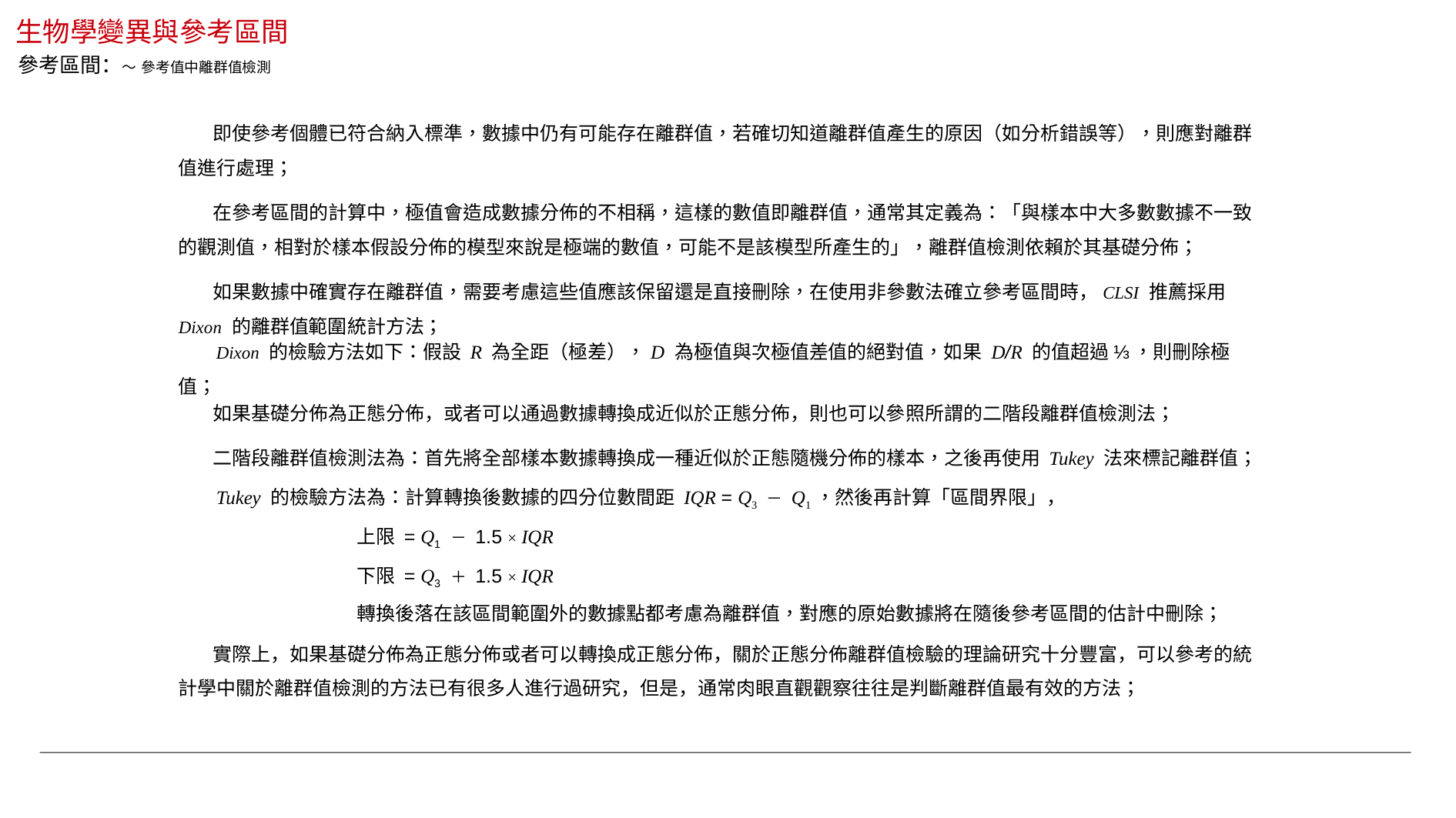

生物學變異與參考區間
參考區間：～ 參考值中離群值檢測
       即使參考個體已符合納入標準，數據中仍有可能存在離群值，若確切知道離群值產生的原因（如分析錯誤等），則應對離群值進行處理；
       在參考區間的計算中，極值會造成數據分佈的不相稱，這樣的數值即離群值，通常其定義為：「與樣本中大多數數據不一致的觀測值，相對於樣本假設分佈的模型來說是極端的數值，可能不是該模型所產生的」，離群值檢測依賴於其基礎分佈；
       如果數據中確實存在離群值，需要考慮這些值應該保留還是直接刪除，在使用非參數法確立參考區間時，CLSI 推薦採用 Dixon 的離群值範圍統計方法；
       Dixon 的檢驗方法如下：假設 R 為全距（極差），D 為極值與次極值差值的絕對值，如果 D/R 的值超過 ⅓ ，則刪除極值；
       如果基礎分佈為正態分佈，或者可以通過數據轉換成近似於正態分佈，則也可以參照所謂的二階段離群值檢測法；
       二階段離群值檢測法為：首先將全部樣本數據轉換成一種近似於正態隨機分佈的樣本，之後再使用 Tukey 法來標記離群值；
       Tukey 的檢驗方法為：計算轉換後數據的四分位數間距 IQR = Q3 － Q1，然後再計算「區間界限」，
                                         上限 = Q1 － 1.5 × IQR
                                         下限 = Q3 ＋ 1.5 × IQR
                                         轉換後落在該區間範圍外的數據點都考慮為離群值，對應的原始數據將在隨後參考區間的估計中刪除；
       實際上，如果基礎分佈為正態分佈或者可以轉換成正態分佈，關於正態分佈離群值檢驗的理論研究十分豐富，可以參考的統計學中關於離群值檢測的方法已有很多人進行過研究，但是，通常肉眼直觀觀察往往是判斷離群值最有效的方法；